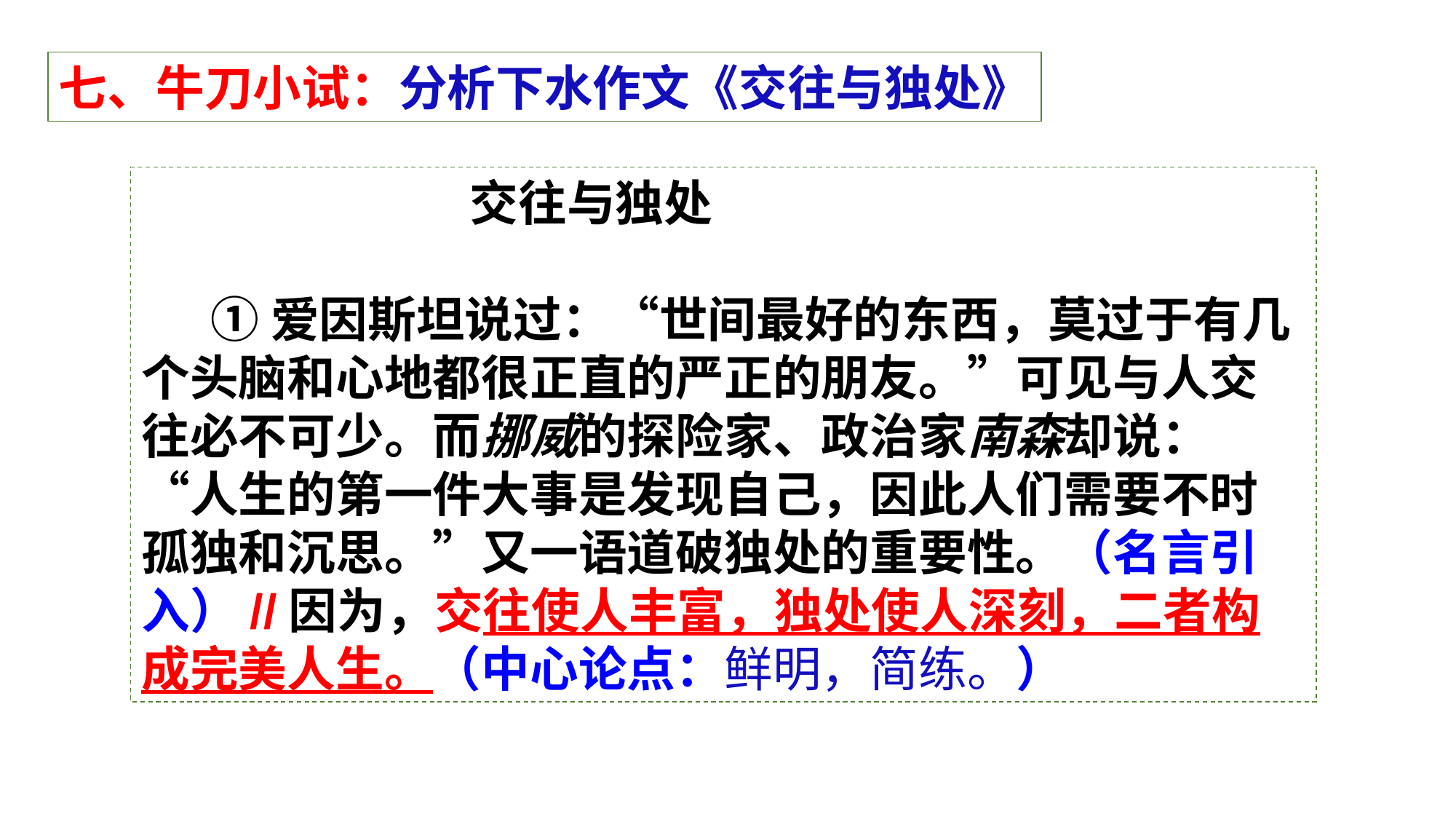

七、牛刀小试：分析下水作文《交往与独处》
    交往与独处

   ①爱因斯坦说过：“世间最好的东西，莫过于有几个头脑和心地都很正直的严正的朋友。”可见与人交往必不可少。而挪威的探险家、政治家南森却说：“人生的第一件大事是发现自己，因此人们需要不时孤独和沉思。”又一语道破独处的重要性。（名言引入）//因为，交往使人丰富，独处使人深刻，二者构成完美人生。（中心论点：鲜明，简练。）